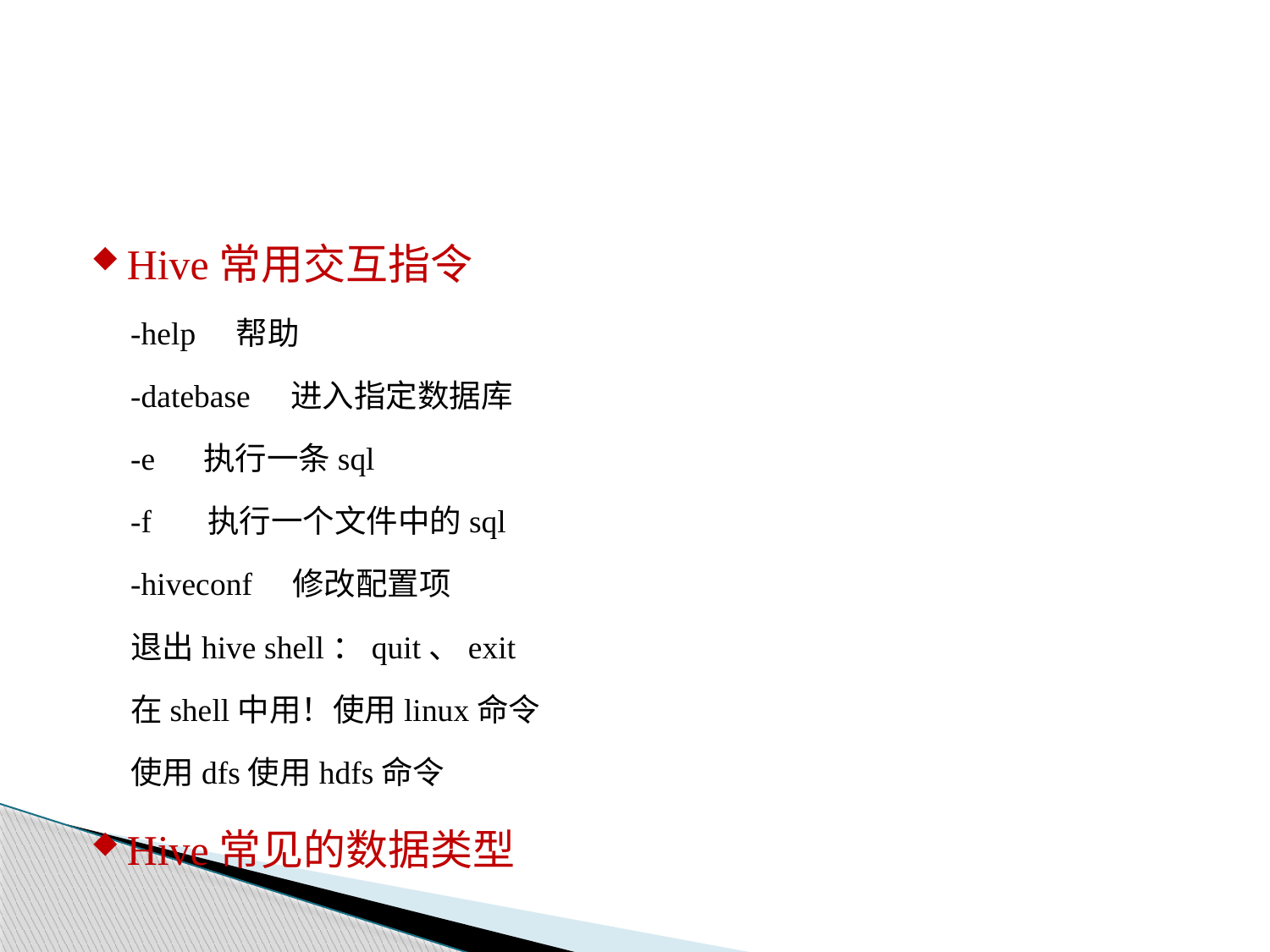

#
Hive常用交互指令
-help    帮助
-datebase    进入指定数据库
-e     执行一条sql
-f      执行一个文件中的sql
-hiveconf    修改配置项
退出hive shell：quit、exit
在shell中用！使用linux命令
使用dfs使用hdfs命令
Hive常见的数据类型